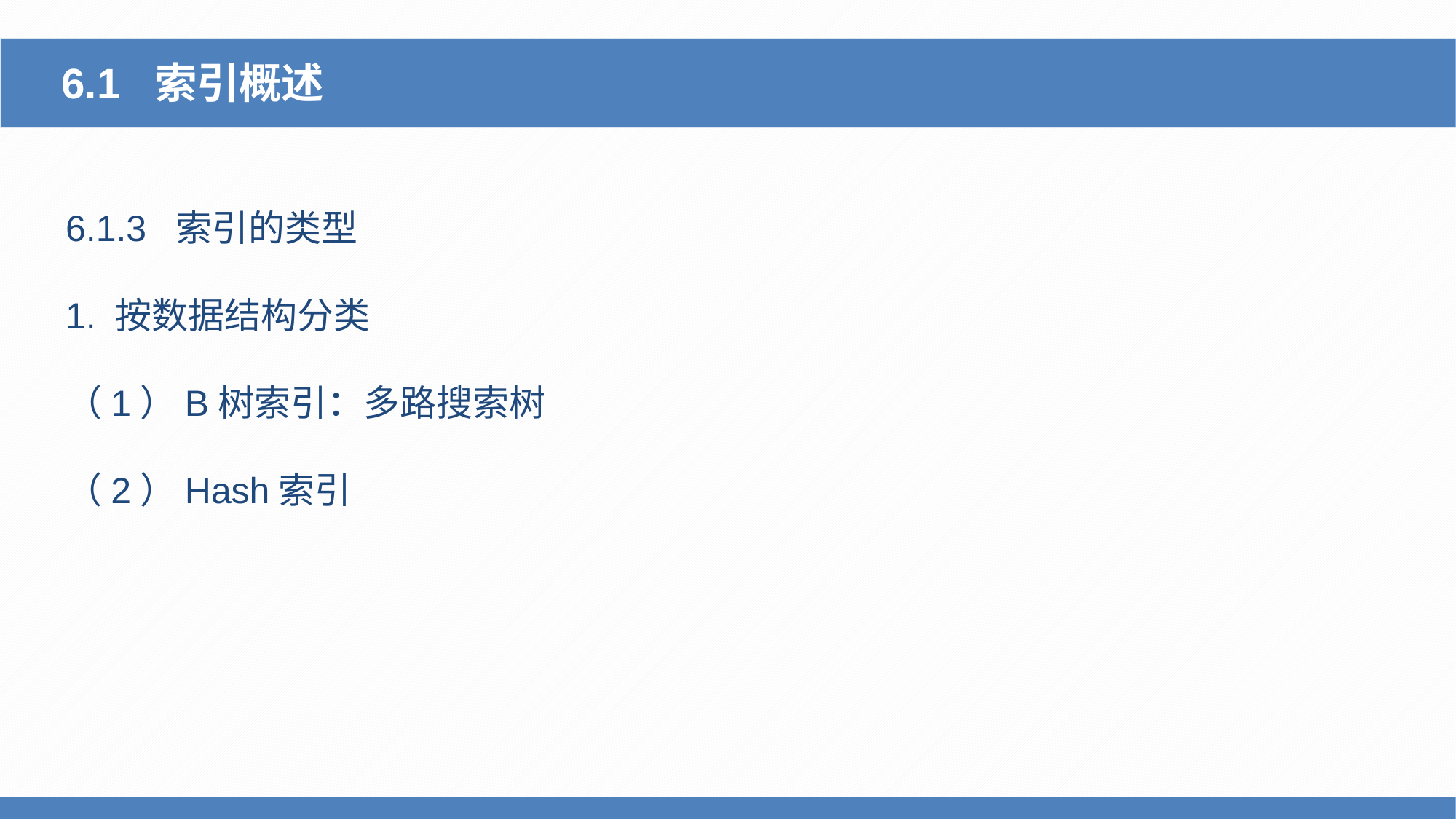

6.1  索引概述

6.1.3  索引的类型

1. 按数据结构分类

（1）B树索引：多路搜索树

（2）Hash索引